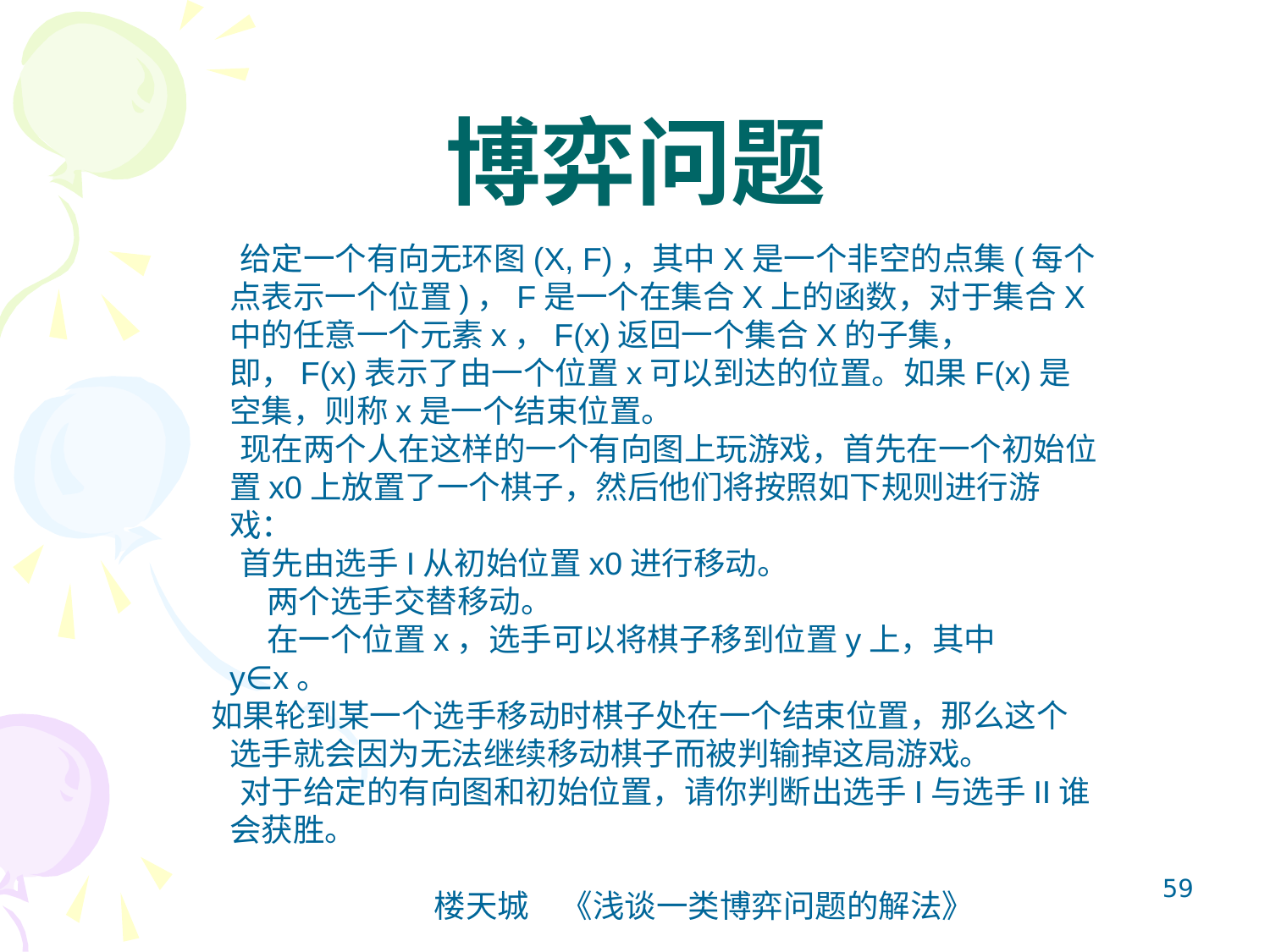

# 博弈问题
       给定一个有向无环图(X, F)，其中X是一个非空的点集(每个点表示一个位置)，F是一个在集合X上的函数，对于集合X中的任意一个元素x，F(x)返回一个集合X的子集，即，F(x)表示了由一个位置x可以到达的位置。如果F(x)是空集，则称x是一个结束位置。
       现在两个人在这样的一个有向图上玩游戏，首先在一个初始位置x0上放置了一个棋子，然后他们将按照如下规则进行游戏：
       首先由选手I从初始位置x0进行移动。
　　   两个选手交替移动。
　　   在一个位置x，选手可以将棋子移到位置y上，其中y∈x。
   如果轮到某一个选手移动时棋子处在一个结束位置，那么这个选手就会因为无法继续移动棋子而被判输掉这局游戏。
       对于给定的有向图和初始位置，请你判断出选手I与选手II谁会获胜。

                                  楼天城　《浅谈一类博弈问题的解法》
59